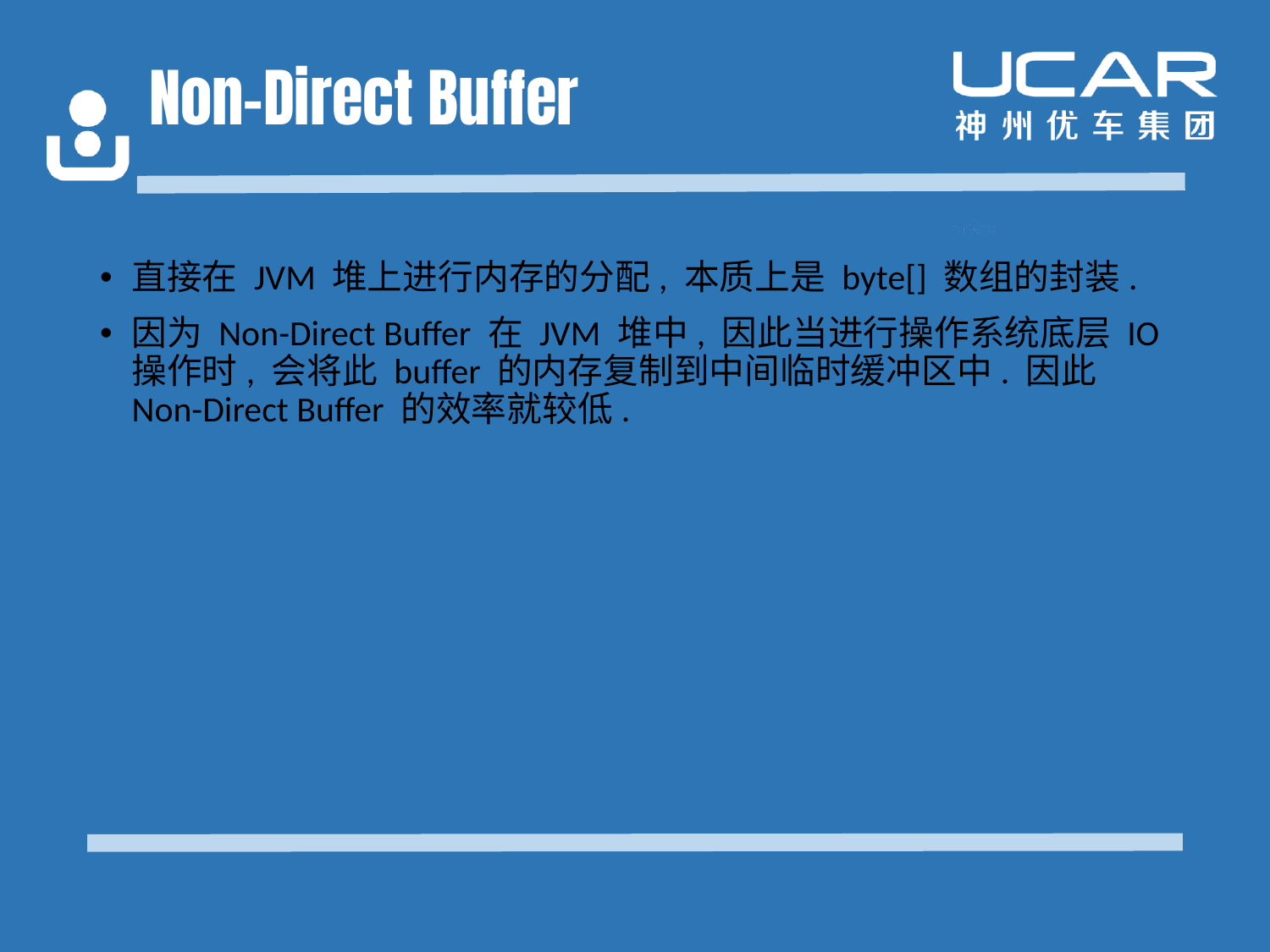

# Non-Direct Buffer
直接在 JVM 堆上进行内存的分配, 本质上是 byte[] 数组的封装.
因为 Non-Direct Buffer 在 JVM 堆中, 因此当进行操作系统底层 IO 操作时, 会将此 buffer 的内存复制到中间临时缓冲区中. 因此 Non-Direct Buffer 的效率就较低.